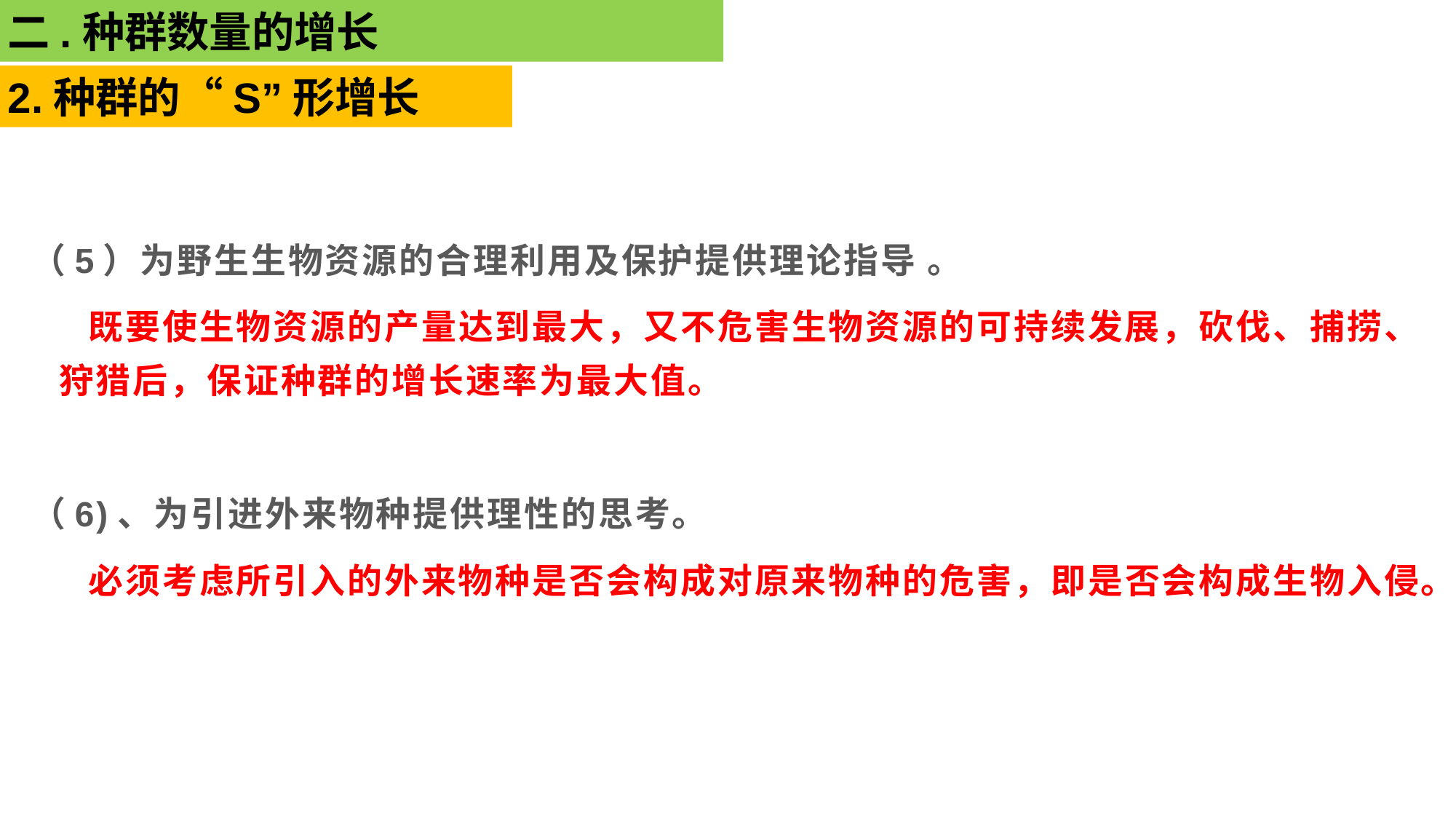

二.种群数量的增长
2.种群的“S”形增长
（5）为野生生物资源的合理利用及保护提供理论指导 。
     既要使生物资源的产量达到最大，又不危害生物资源的可持续发展，砍伐、捕捞、狩猎后，保证种群的增长速率为最大值。

（6)、为引进外来物种提供理性的思考。
     必须考虑所引入的外来物种是否会构成对原来物种的危害，即是否会构成生物入侵。